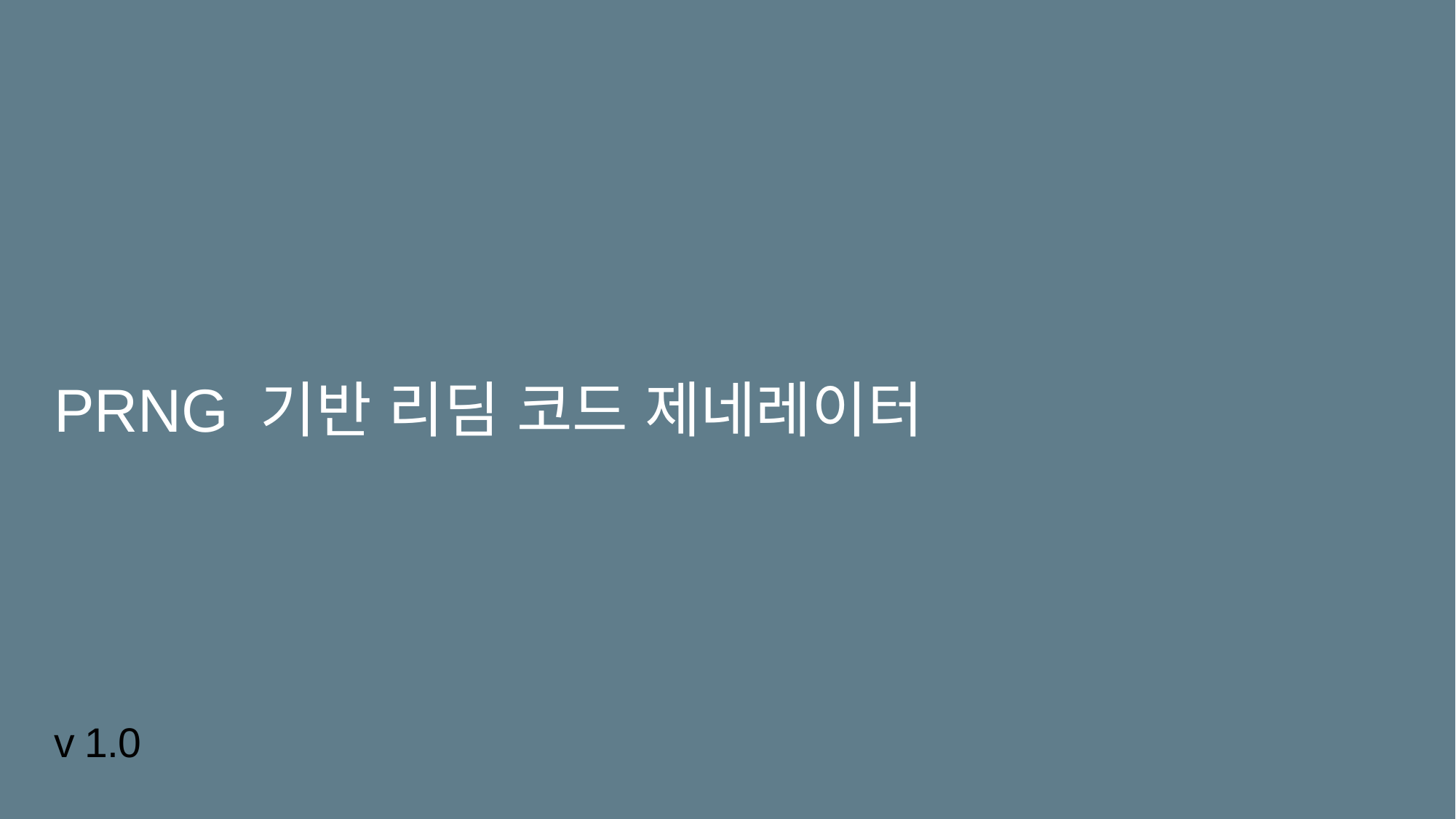

# PRNG 기반 리딤 코드 제네레이터
v 1.0